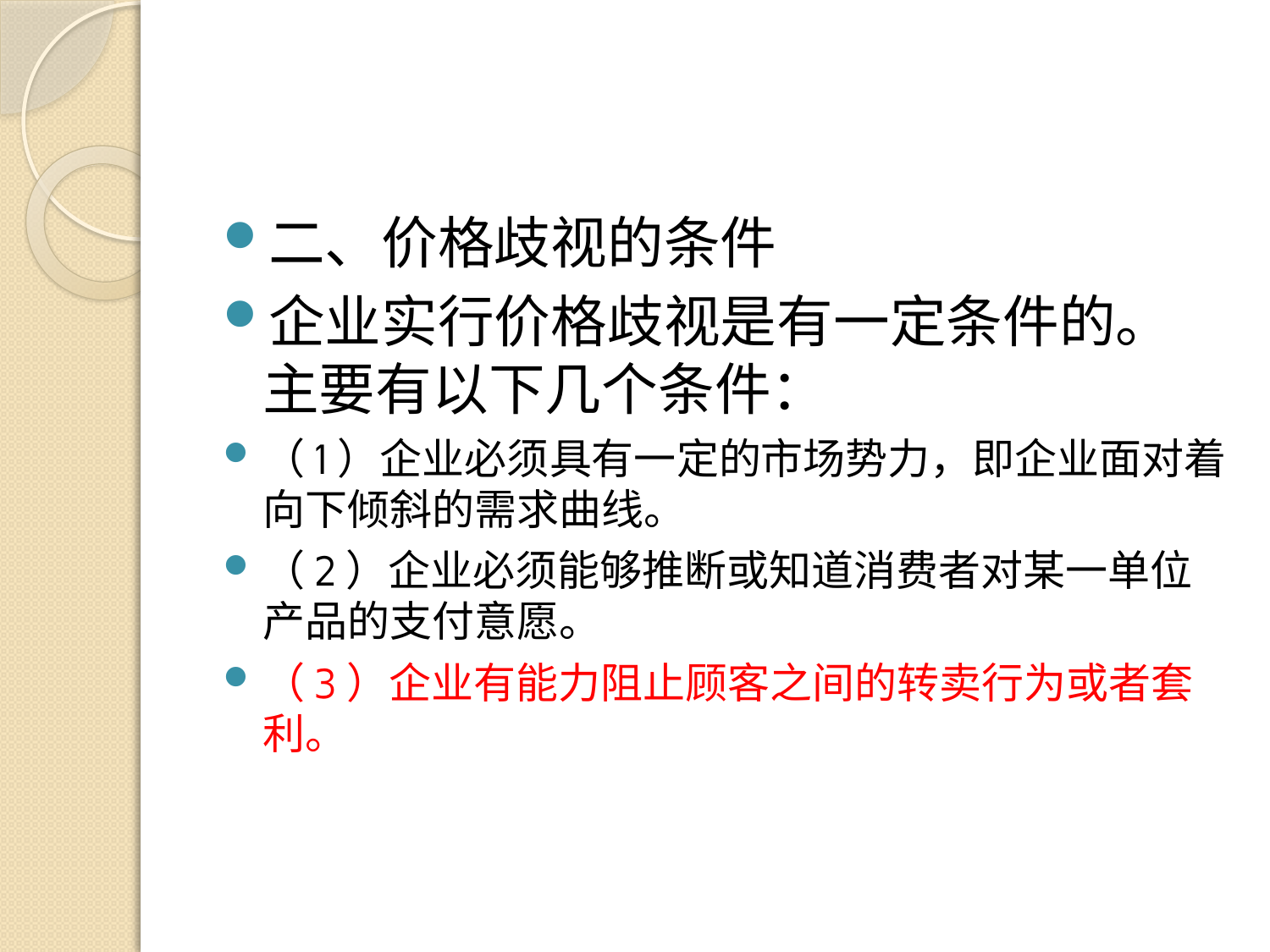

#
二、价格歧视的条件
企业实行价格歧视是有一定条件的。主要有以下几个条件：
（1）企业必须具有一定的市场势力，即企业面对着向下倾斜的需求曲线。
（2）企业必须能够推断或知道消费者对某一单位产品的支付意愿。
（3）企业有能力阻止顾客之间的转卖行为或者套利。